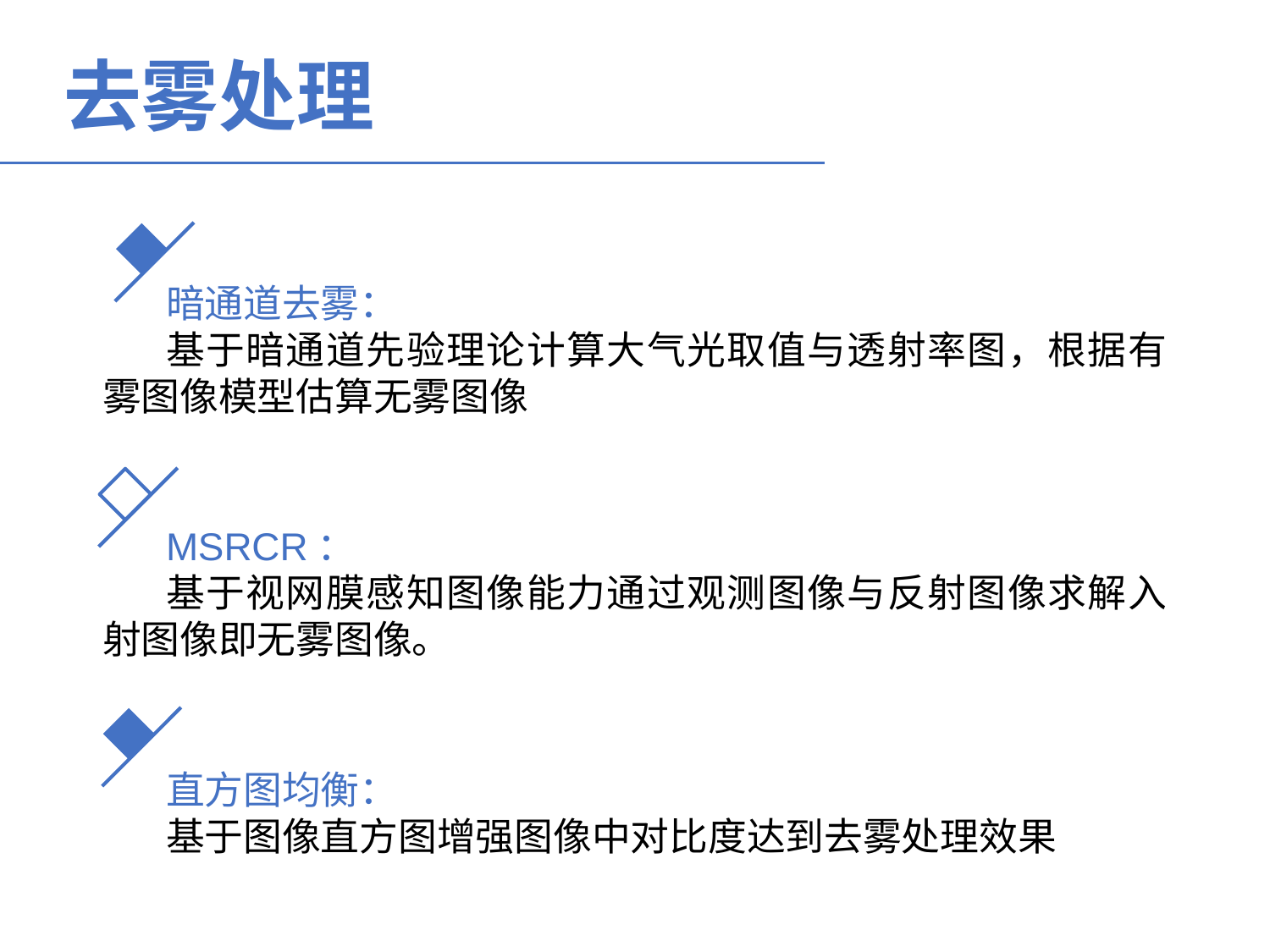

去雾处理

暗通道去雾：
基于暗通道先验理论计算大气光取值与透射率图，根据有雾图像模型估算无雾图像

MSRCR：
基于视网膜感知图像能力通过观测图像与反射图像求解入射图像即无雾图像。

直方图均衡：
基于图像直方图增强图像中对比度达到去雾处理效果